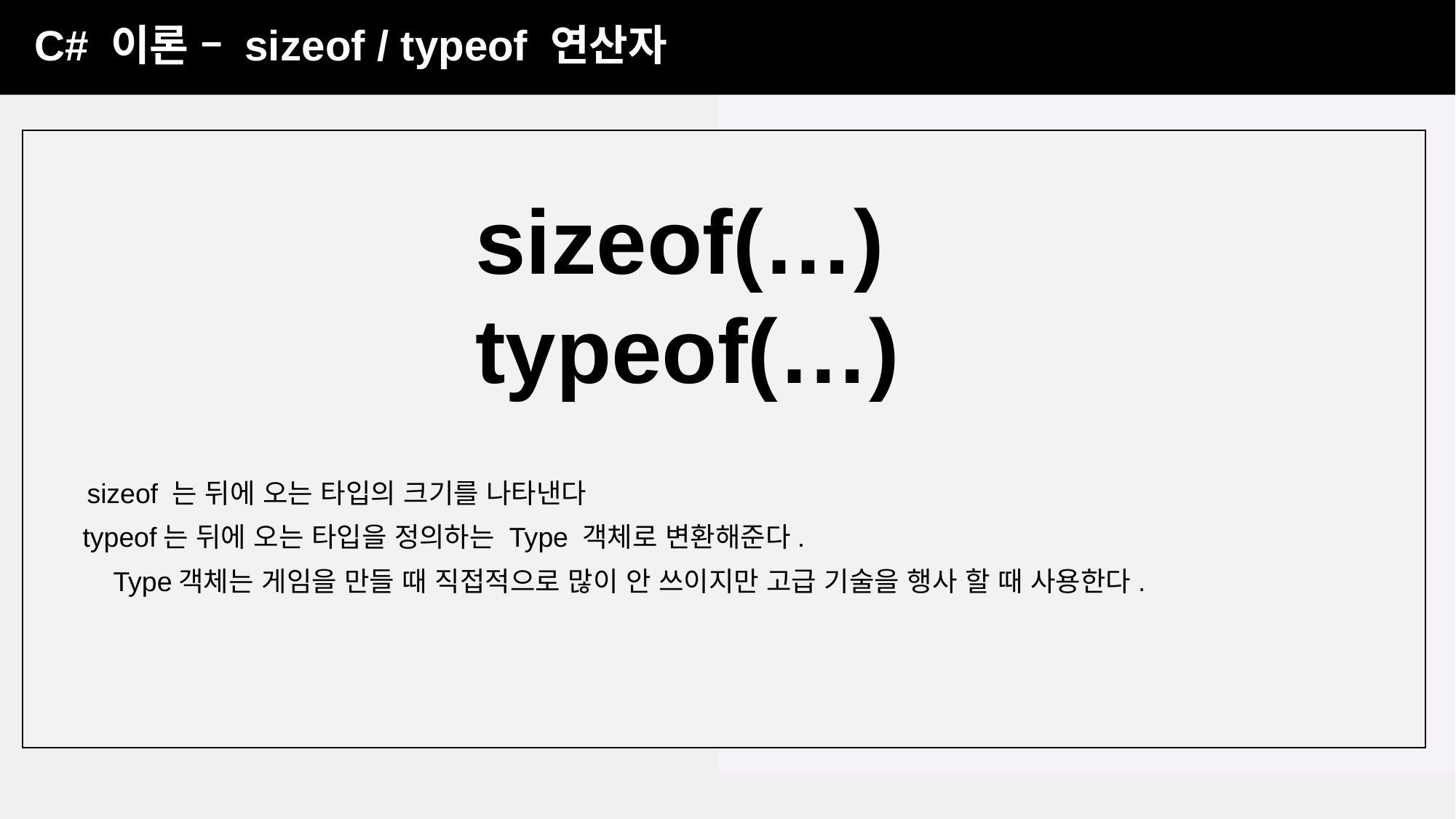

C# 이론 – sizeof / typeof 연산자
sizeof(…)
typeof(…)
sizeof 는 뒤에 오는 타입의 크기를 나타낸다
typeof는 뒤에 오는 타입을 정의하는 Type 객체로 변환해준다.
Type객체는 게임을 만들 때 직접적으로 많이 안 쓰이지만 고급 기술을 행사 할 때 사용한다.